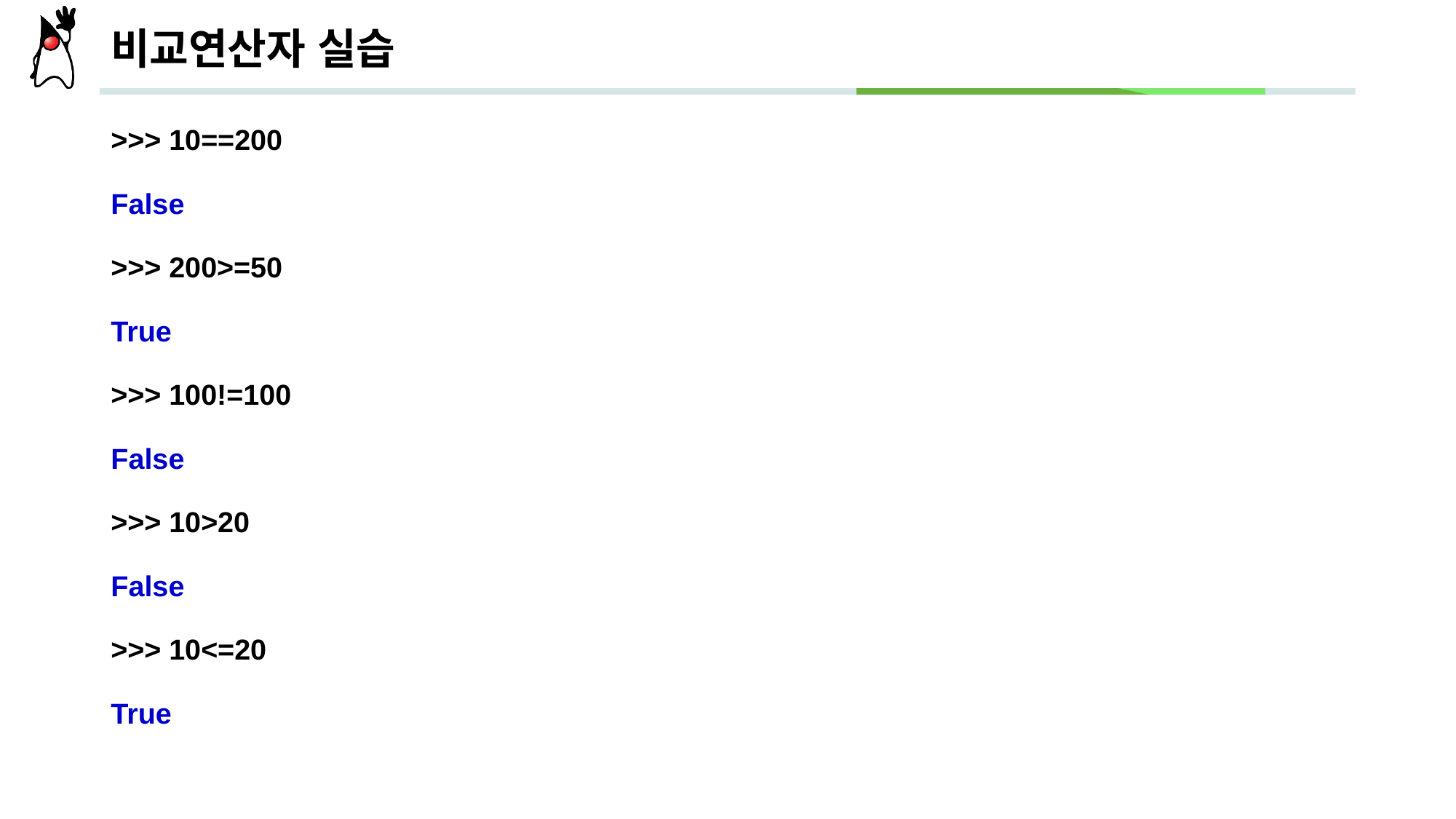

# 비교연산자 실습
>>> 10==200
False
>>> 200>=50
True
>>> 100!=100
False
>>> 10>20
False
>>> 10<=20
True